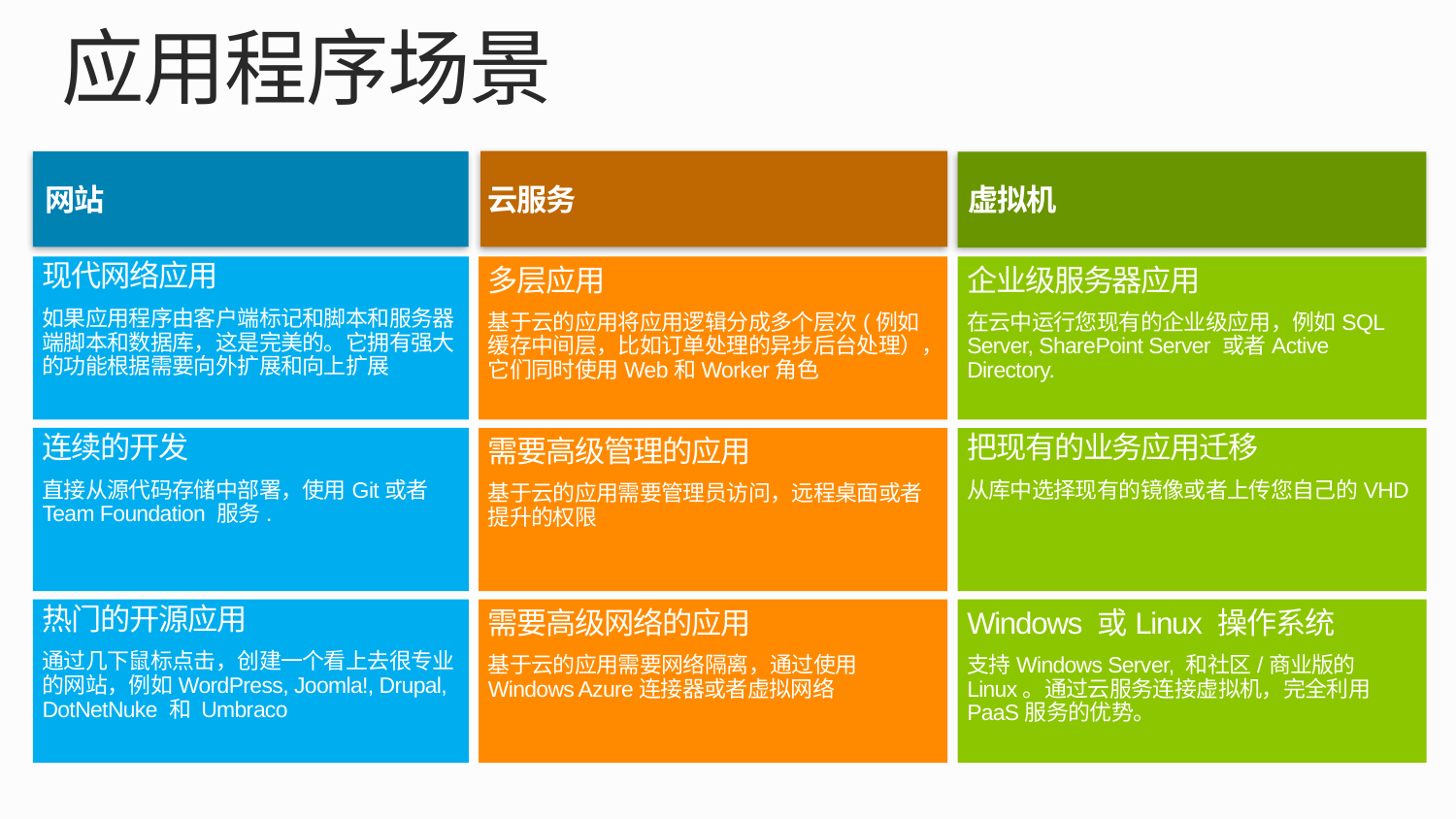

# 应用程序场景

云服务

网站

虚拟机
现代网络应用
如果应用程序由客户端标记和脚本和服务器端脚本和数据库，这是完美的。它拥有强大的功能根据需要向外扩展和向上扩展
多层应用
基于云的应用将应用逻辑分成多个层次(例如缓存中间层，比如订单处理的异步后台处理），它们同时使用Web和Worker角色
企业级服务器应用
在云中运行您现有的企业级应用，例如SQL Server, SharePoint Server 或者Active Directory.
连续的开发
直接从源代码存储中部署，使用Git或者Team Foundation 服务.
需要高级管理的应用
基于云的应用需要管理员访问，远程桌面或者提升的权限
把现有的业务应用迁移
从库中选择现有的镜像或者上传您自己的VHD
热门的开源应用
通过几下鼠标点击，创建一个看上去很专业的网站，例如WordPress, Joomla!, Drupal, DotNetNuke 和 Umbraco
需要高级网络的应用
基于云的应用需要网络隔离，通过使用Windows Azure连接器或者虚拟网络
Windows 或Linux 操作系统
支持Windows Server, 和社区/商业版的Linux。通过云服务连接虚拟机，完全利用PaaS服务的优势。